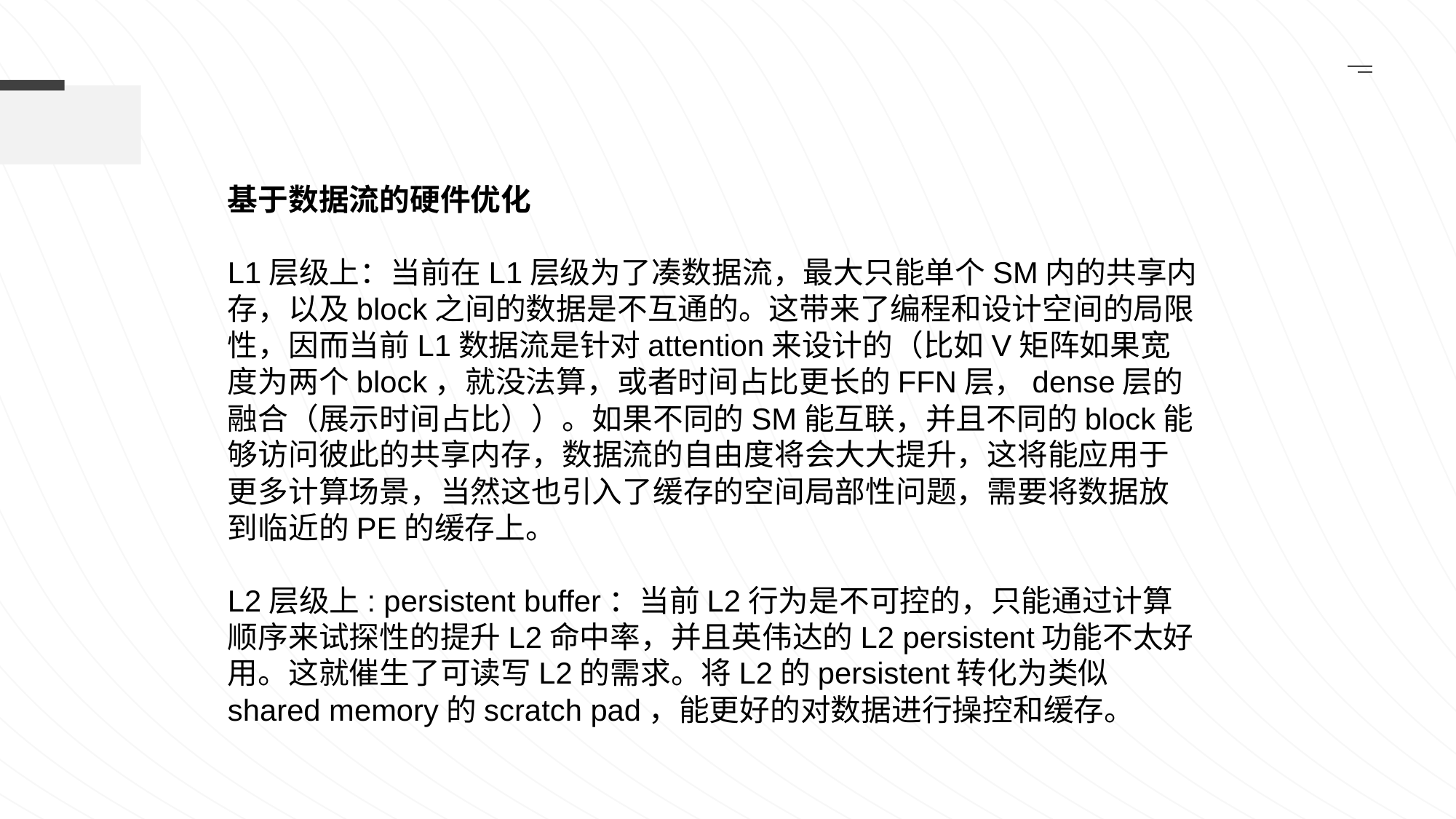

基于数据流的硬件优化

L1层级上：当前在L1层级为了凑数据流，最大只能单个SM内的共享内存，以及block之间的数据是不互通的。这带来了编程和设计空间的局限性，因而当前L1数据流是针对attention来设计的（比如V矩阵如果宽度为两个block，就没法算，或者时间占比更长的FFN层，dense层的融合（展示时间占比））。如果不同的SM能互联，并且不同的block能够访问彼此的共享内存，数据流的自由度将会大大提升，这将能应用于更多计算场景，当然这也引入了缓存的空间局部性问题，需要将数据放到临近的PE的缓存上。

L2层级上: persistent buffer：当前L2行为是不可控的，只能通过计算顺序来试探性的提升L2命中率，并且英伟达的L2 persistent功能不太好用。这就催生了可读写L2的需求。将L2的persistent转化为类似shared memory的scratch pad，能更好的对数据进行操控和缓存。